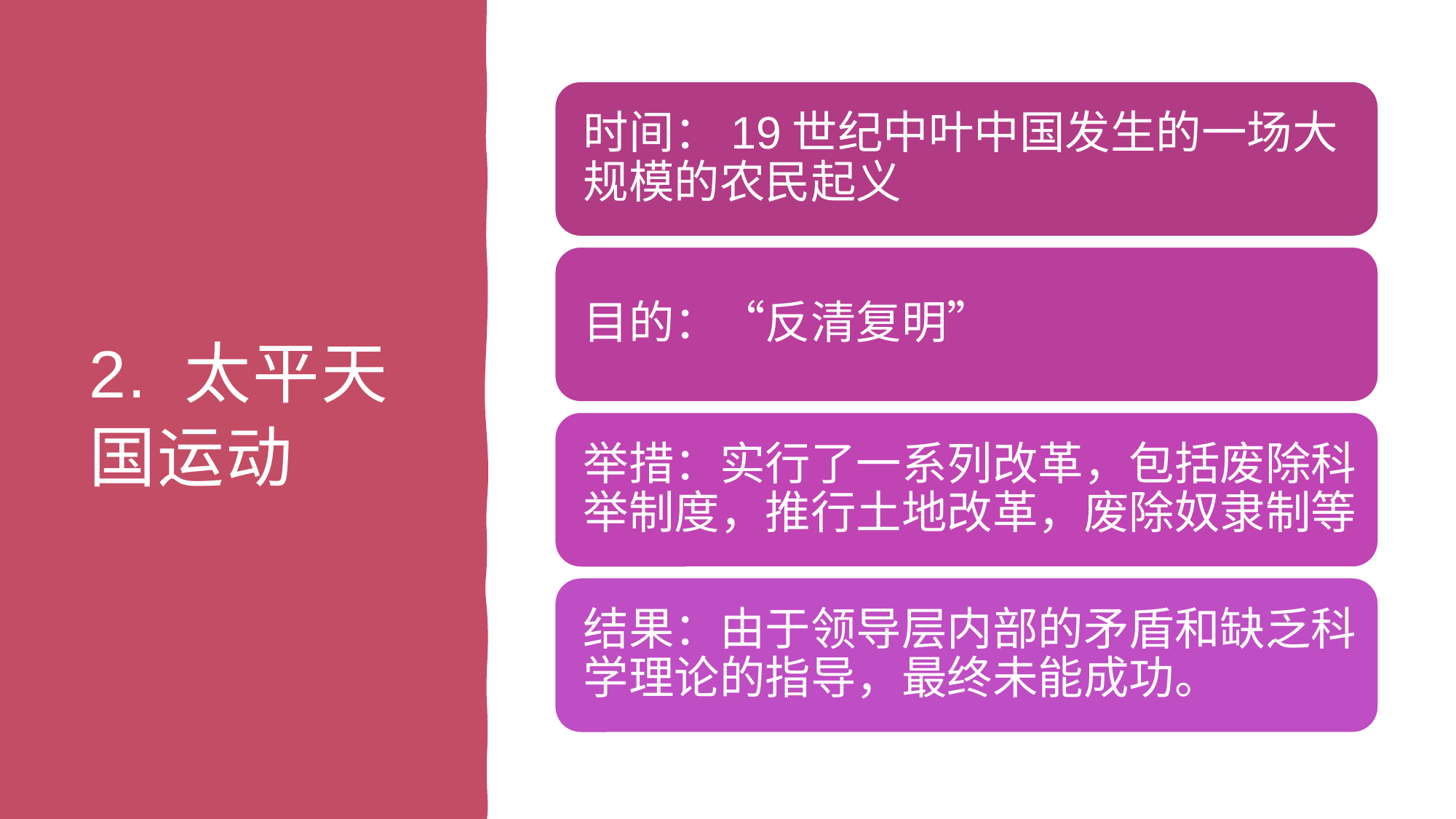

时间：19世纪中叶中国发生的一场大规模的农民起义
目的：“反清复明”
举措：实行了一系列改革，包括废除科举制度，推行土地改革，废除奴隶制等
结果：由于领导层内部的矛盾和缺乏科学理论的指导，最终未能成功。
# 2. 太平天国运动